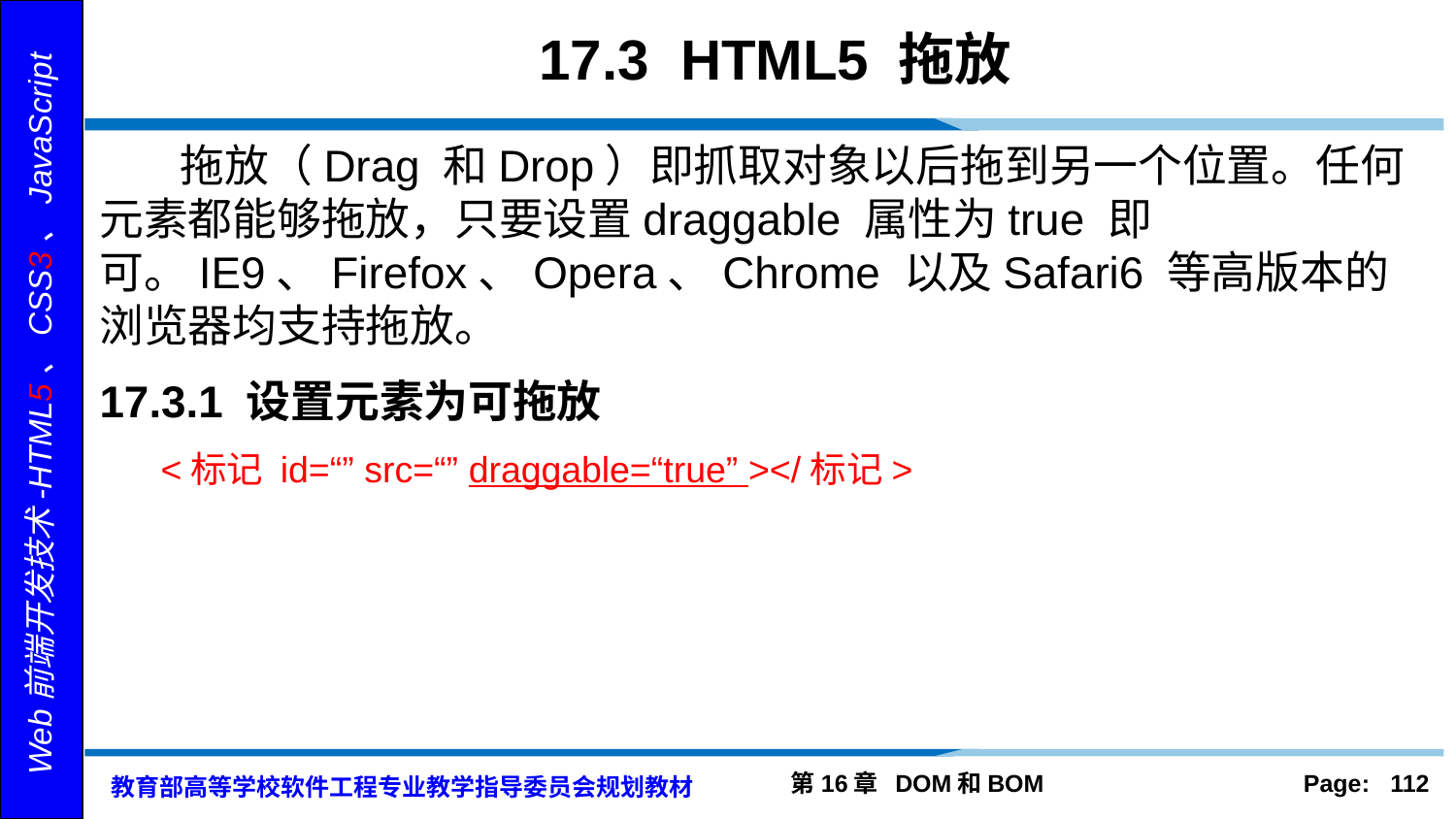

# 17.3  HTML5 拖放
       拖放（Drag 和Drop）即抓取对象以后拖到另一个位置。任何元素都能够拖放，只要设置draggable 属性为true 即可。IE9、Firefox、Opera、Chrome 以及Safari6 等高版本的浏览器均支持拖放。
17.3.1 设置元素为可拖放
      <标记 id=“” src=“” draggable=“true” ></标记>